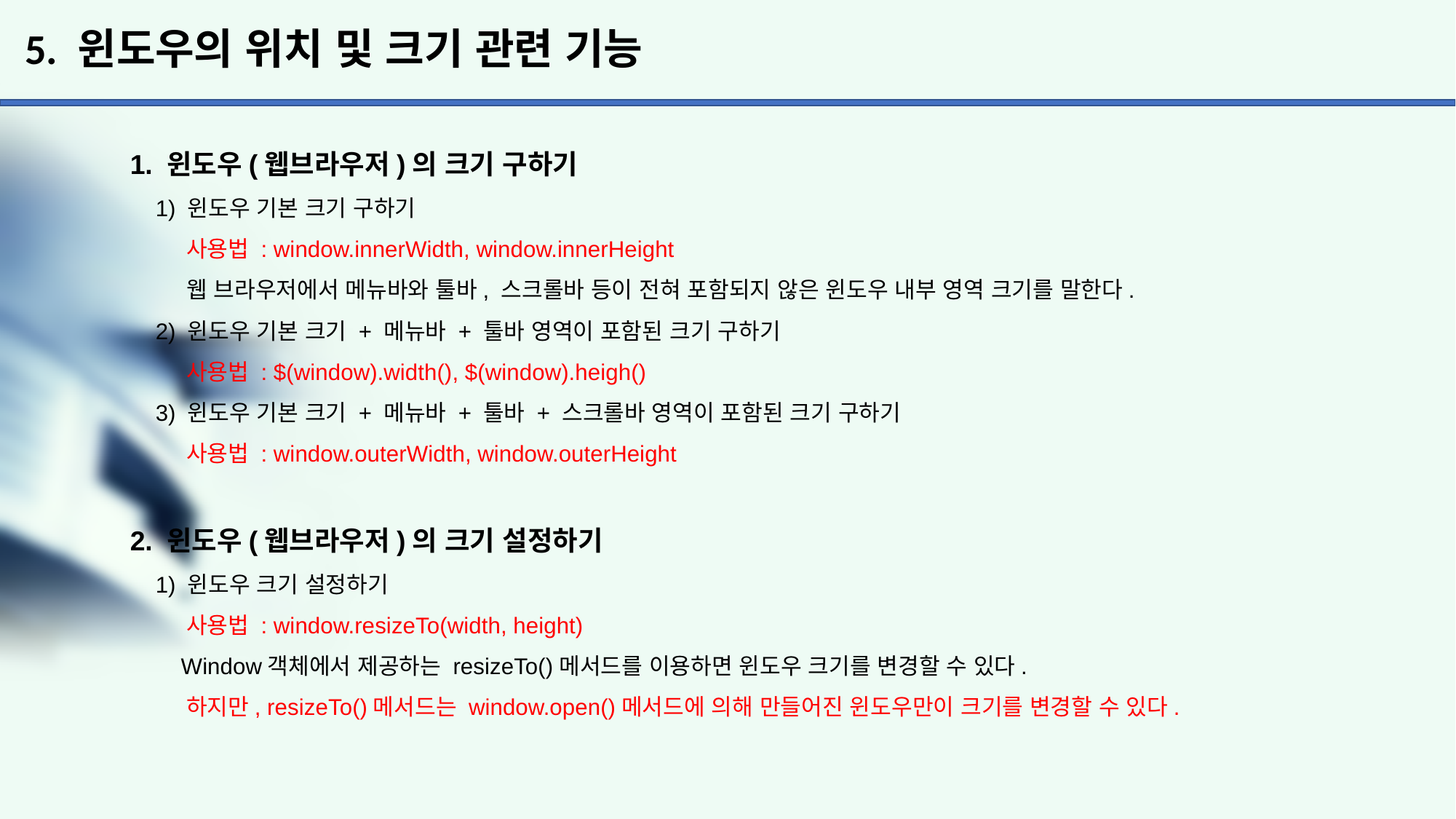

# 5. 윈도우의 위치 및 크기 관련 기능
1. 윈도우(웹브라우저)의 크기 구하기
    1) 윈도우 기본 크기 구하기
        사용법 : window.innerWidth, window.innerHeight
        웹 브라우저에서 메뉴바와 툴바, 스크롤바 등이 전혀 포함되지 않은 윈도우 내부 영역 크기를 말한다.
    2) 윈도우 기본 크기 + 메뉴바 + 툴바 영역이 포함된 크기 구하기
        사용법 : $(window).width(), $(window).heigh()
    3) 윈도우 기본 크기 + 메뉴바 + 툴바 + 스크롤바 영역이 포함된 크기 구하기
        사용법 : window.outerWidth, window.outerHeight

2. 윈도우(웹브라우저)의 크기 설정하기
    1) 윈도우 크기 설정하기
        사용법 : window.resizeTo(width, height)
        Window객체에서 제공하는 resizeTo()메서드를 이용하면 윈도우 크기를 변경할 수 있다.
        하지만, resizeTo()메서드는 window.open()메서드에 의해 만들어진 윈도우만이 크기를 변경할 수 있다.